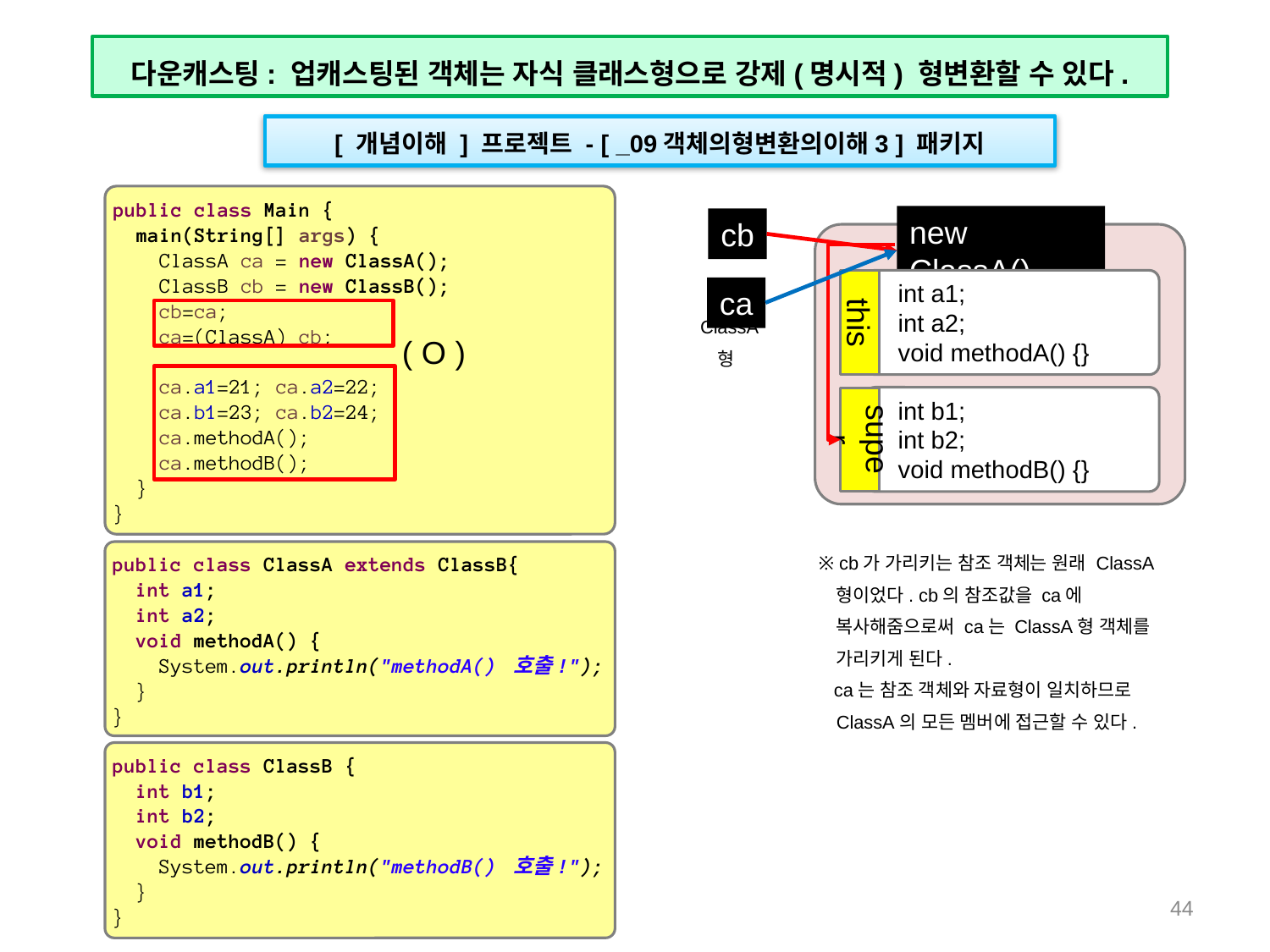

다운캐스팅: 업캐스팅된 객체는 자식 클래스형으로 강제(명시적) 형변환할 수 있다.
[ 개념이해 ] 프로젝트 - [ _09객체의형변환의이해3 ] 패키지
public class Main {
  main(String[] args) {
    ClassA ca = new ClassA();
    ClassB cb = new ClassB();
    cb=ca;
    ca=(ClassA) cb;

    ca.a1=21; ca.a2=22;
    ca.b1=23; ca.b2=24;
    ca.methodA();
    ca.methodB();
  }
}
new ClassA()
cb

int a1;
int a2;
void methodA() {}
this
ca

ClassA형
( O )

int b1;
int b2;
void methodB() {}
super
※ cb가 가리키는 참조 객체는 원래 ClassA형이었다. cb의 참조값을 ca에 복사해줌으로써 ca는 ClassA형 객체를 가리키게 된다.
   ca는 참조 객체와 자료형이 일치하므로   ClassA의 모든 멤버에 접근할 수 있다.
public class ClassA extends ClassB{
  int a1;
  int a2;
  void methodA() {
    System.out.println("methodA() 호출!");
  }
}
public class ClassB {
  int b1;
  int b2;
  void methodB() {
    System.out.println("methodB() 호출!");
  }
}
44